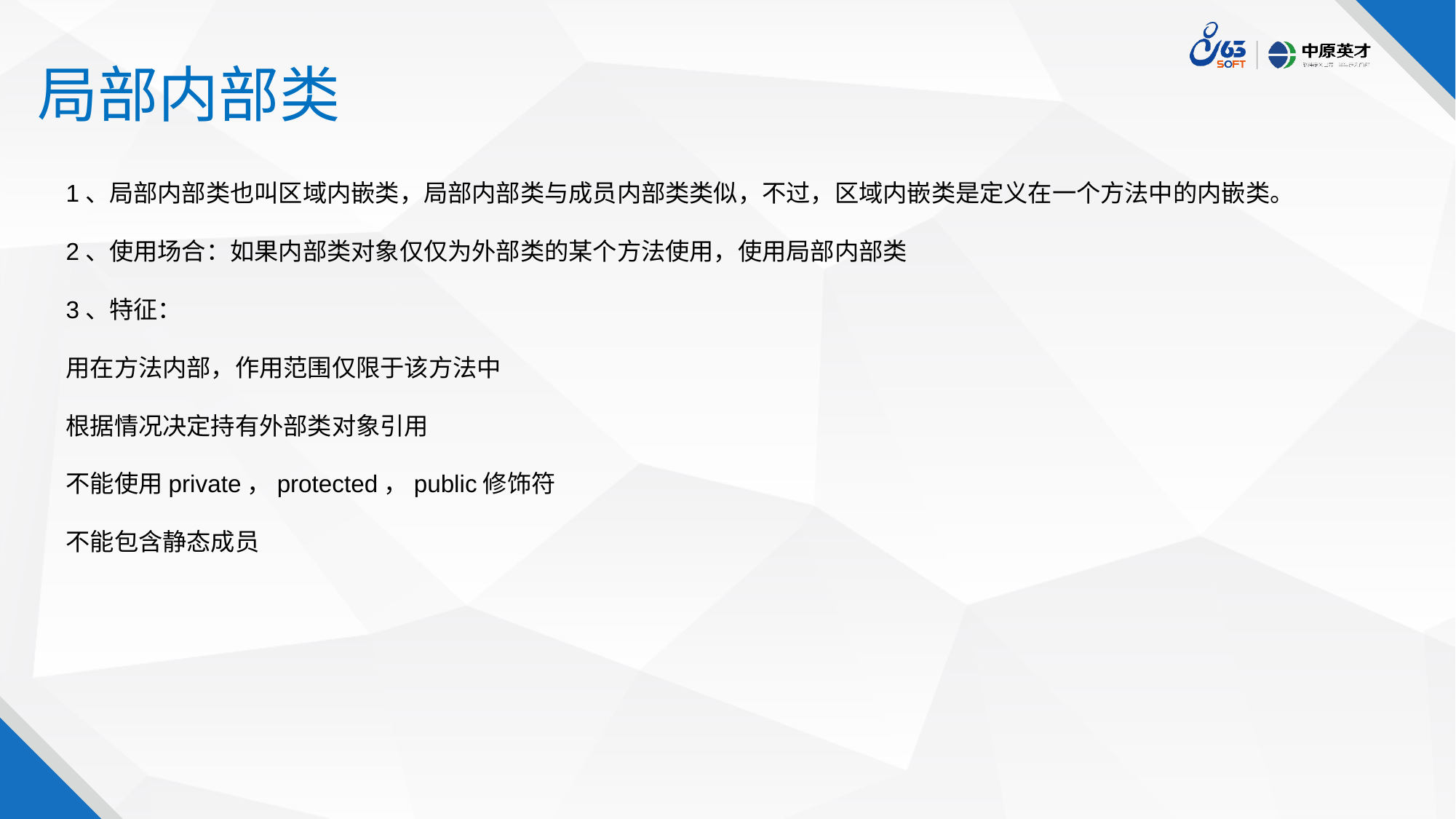

# 局部内部类
1、局部内部类也叫区域内嵌类，局部内部类与成员内部类类似，不过，区域内嵌类是定义在一个方法中的内嵌类。

2、使用场合：如果内部类对象仅仅为外部类的某个方法使用，使用局部内部类

3、特征：

用在方法内部，作用范围仅限于该方法中

根据情况决定持有外部类对象引用

不能使用private，protected，public修饰符

不能包含静态成员